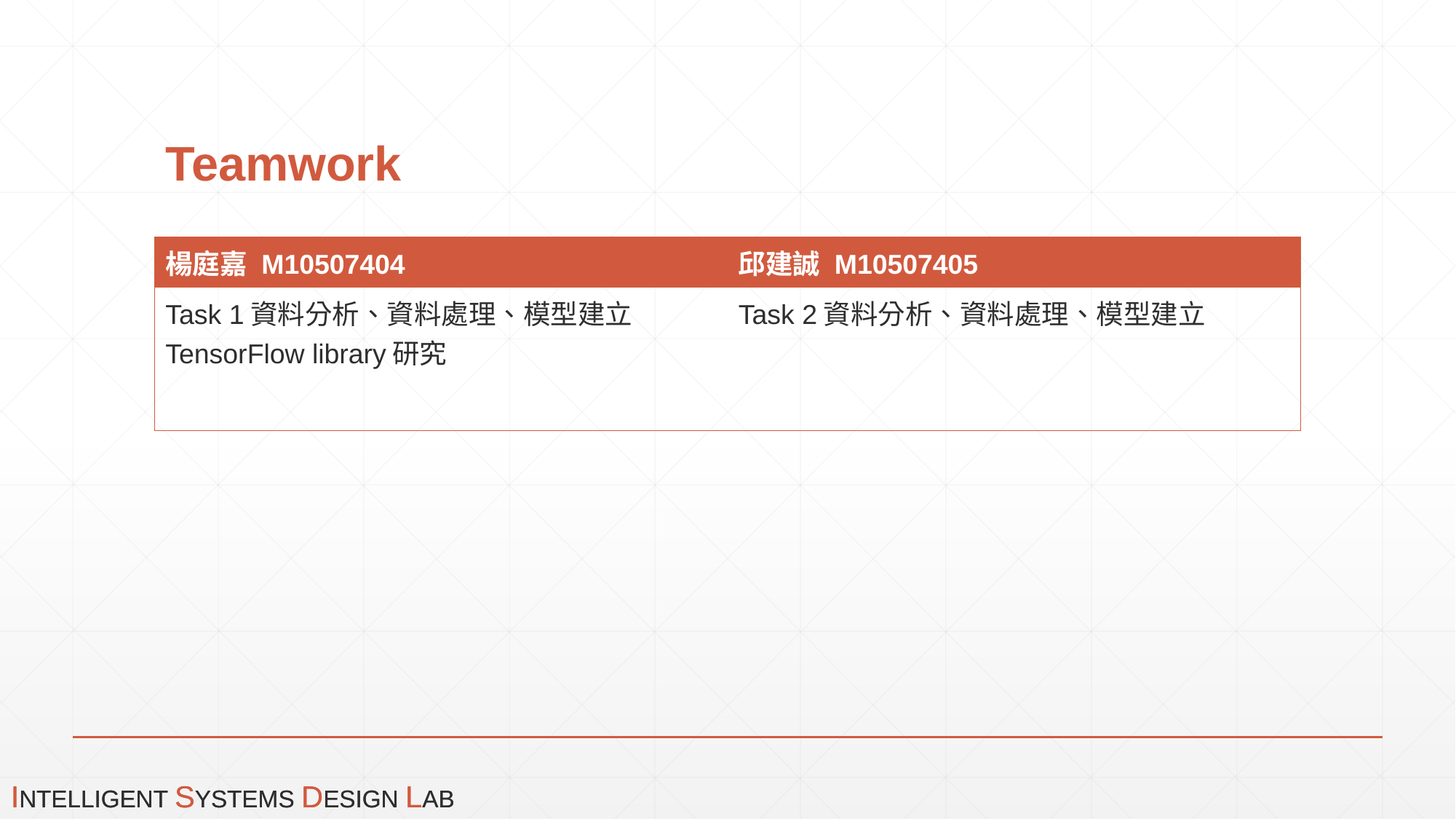

# Teamwork
| 楊庭嘉 M10507404 | 邱建誠 M10507405 |
| --- | --- |
| Task 1資料分析、資料處理、模型建立 TensorFlow library研究 | Task 2資料分析、資料處理、模型建立 |